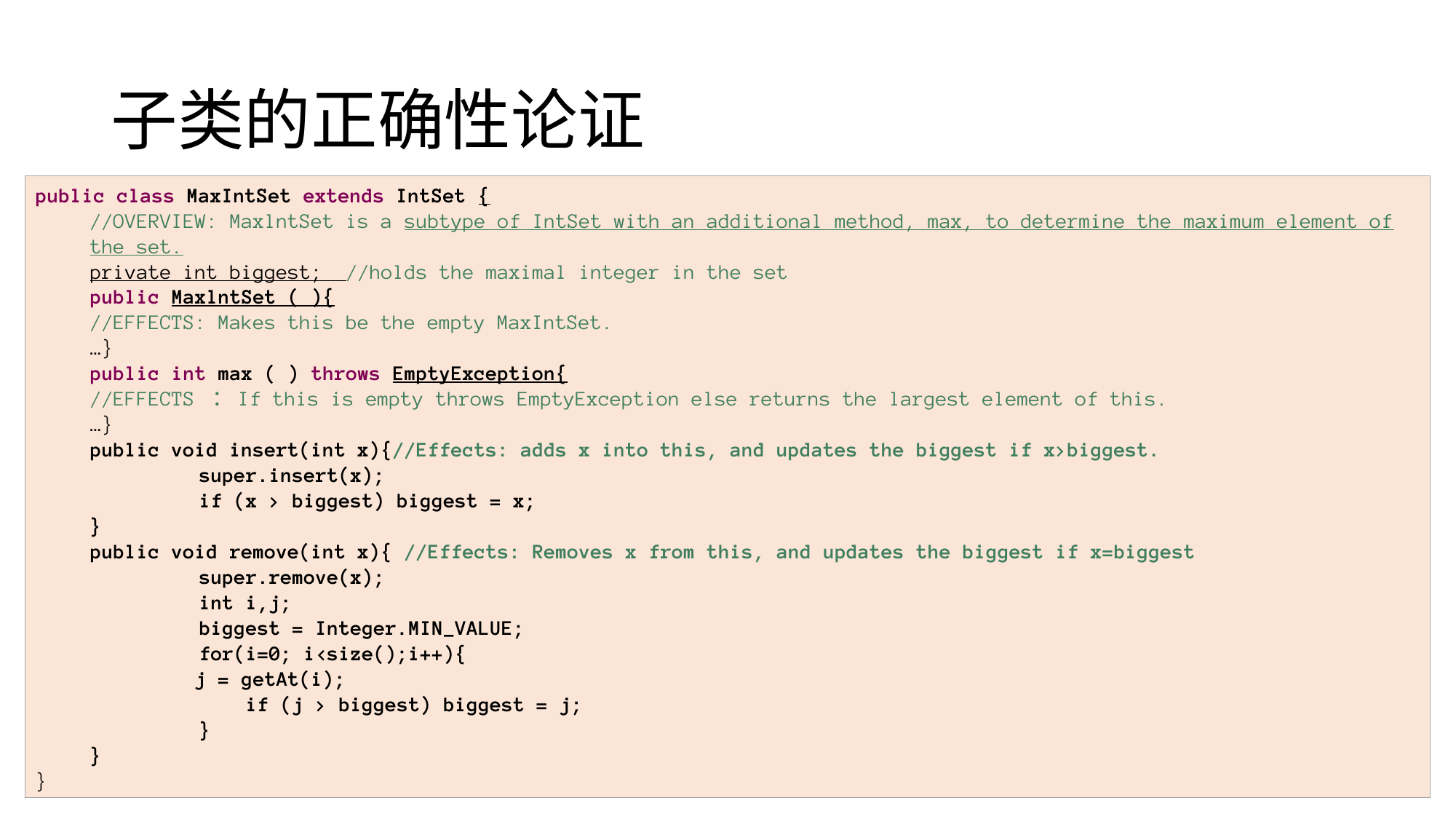

# 子类的正确性论证
public class MaxIntSet extends IntSet {
//OVERVIEW: MaxlntSet is a subtype of IntSet with an additional method, max, to determine the maximum element of the set.
private int biggest;  //holds the maximal integer in the set
public MaxlntSet ( ){
//EFFECTS: Makes this be the empty MaxIntSet.
…}
public int max ( ) throws EmptyException{
//EFFECTS ：If this is empty throws EmptyException else returns the largest element of this.
…}
public void insert(int x){//Effects: adds x into this, and updates the biggest if x>biggest.
	super.insert(x);
	if (x > biggest) biggest = x;
}
public void remove(int x){ //Effects: Removes x from this, and updates the biggest if x=biggest
	super.remove(x);
	int i,j;
	biggest = Integer.MIN_VALUE;
	for(i=0; i<size();i++){
         j = getAt(i);
	    if (j > biggest) biggest = j;
	}
}
}